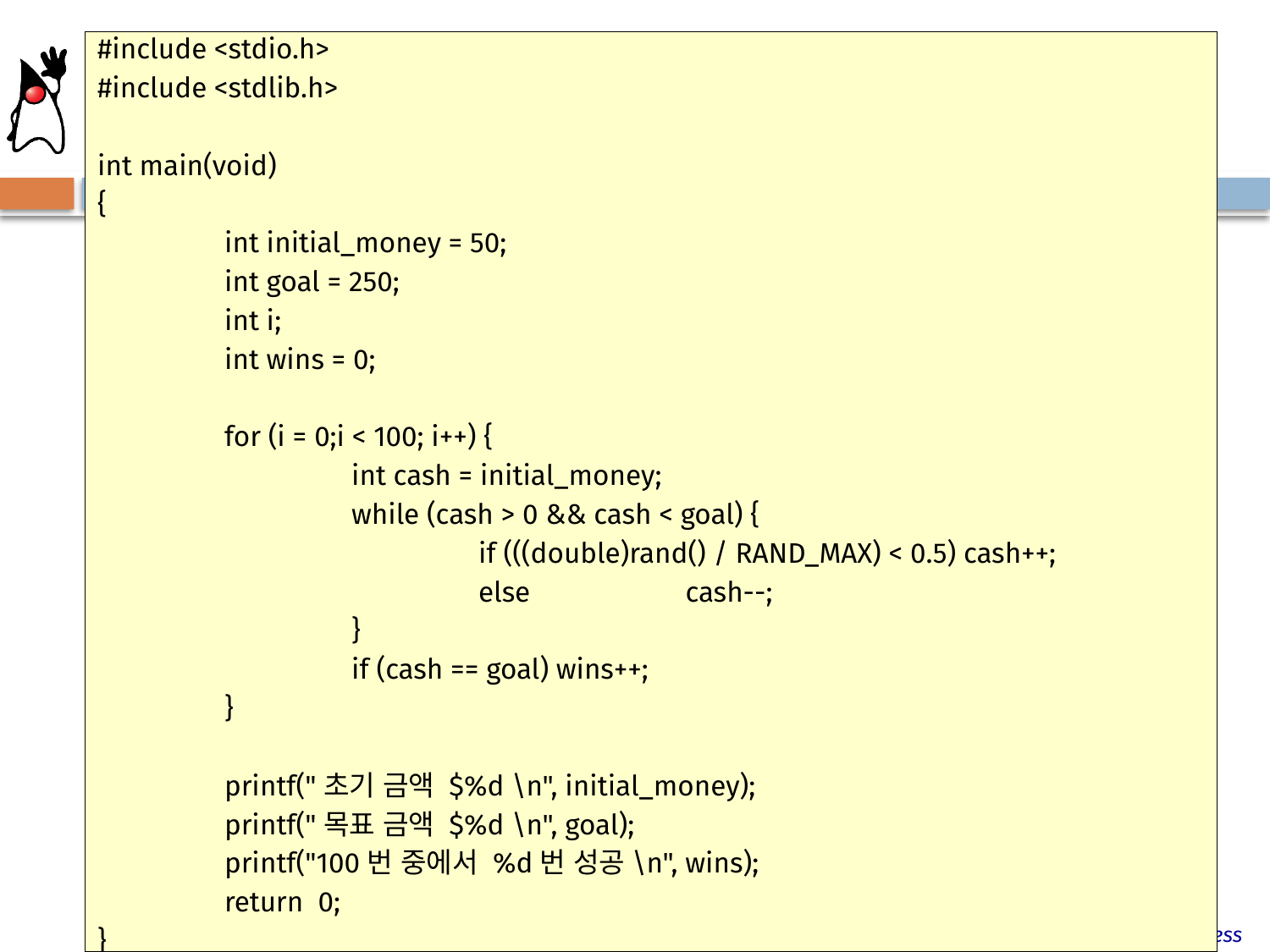

#
#include <stdio.h>
#include <stdlib.h>

int main(void)
{
	int initial_money = 50;
	int goal = 250;
	int i;
	int wins = 0;

	for (i = 0;i < 100; i++) {
		int cash = initial_money;
		while (cash > 0 && cash < goal) {
			if (((double)rand() / RAND_MAX) < 0.5) cash++;
			else                     cash--;
		}
		if (cash == goal) wins++;
	}

	printf("초기 금액 $%d \n", initial_money);
	printf("목표 금액 $%d \n", goal);
	printf("100번 중에서 %d번 성공\n", wins);
	return  0;
}